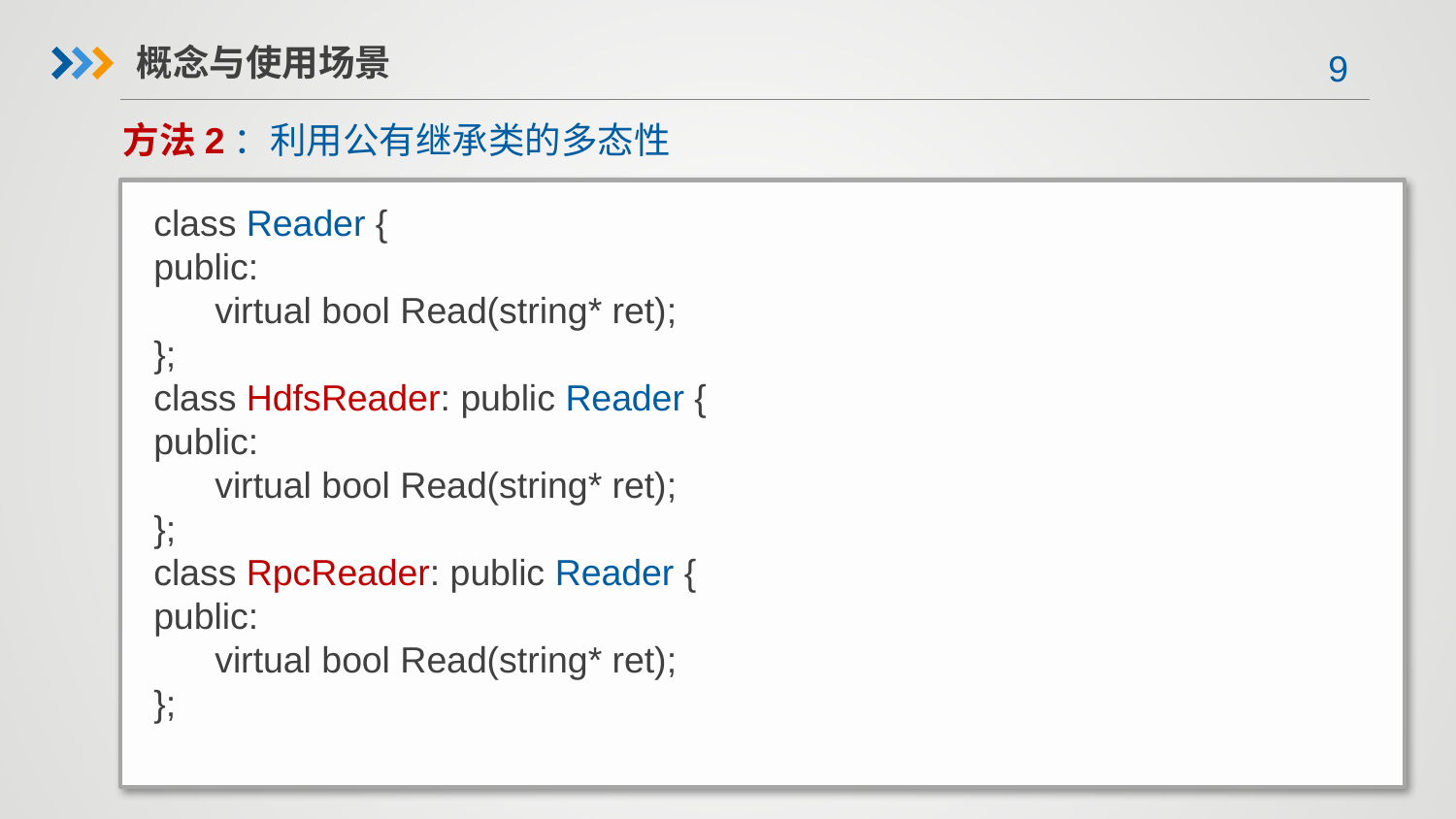

概念与使用场景
方法2：利用公有继承类的多态性

class Reader {
public:
      virtual bool Read(string* ret);
};
class HdfsReader: public Reader {
public:
      virtual bool Read(string* ret);
};
class RpcReader: public Reader {
public:
      virtual bool Read(string* ret);
};